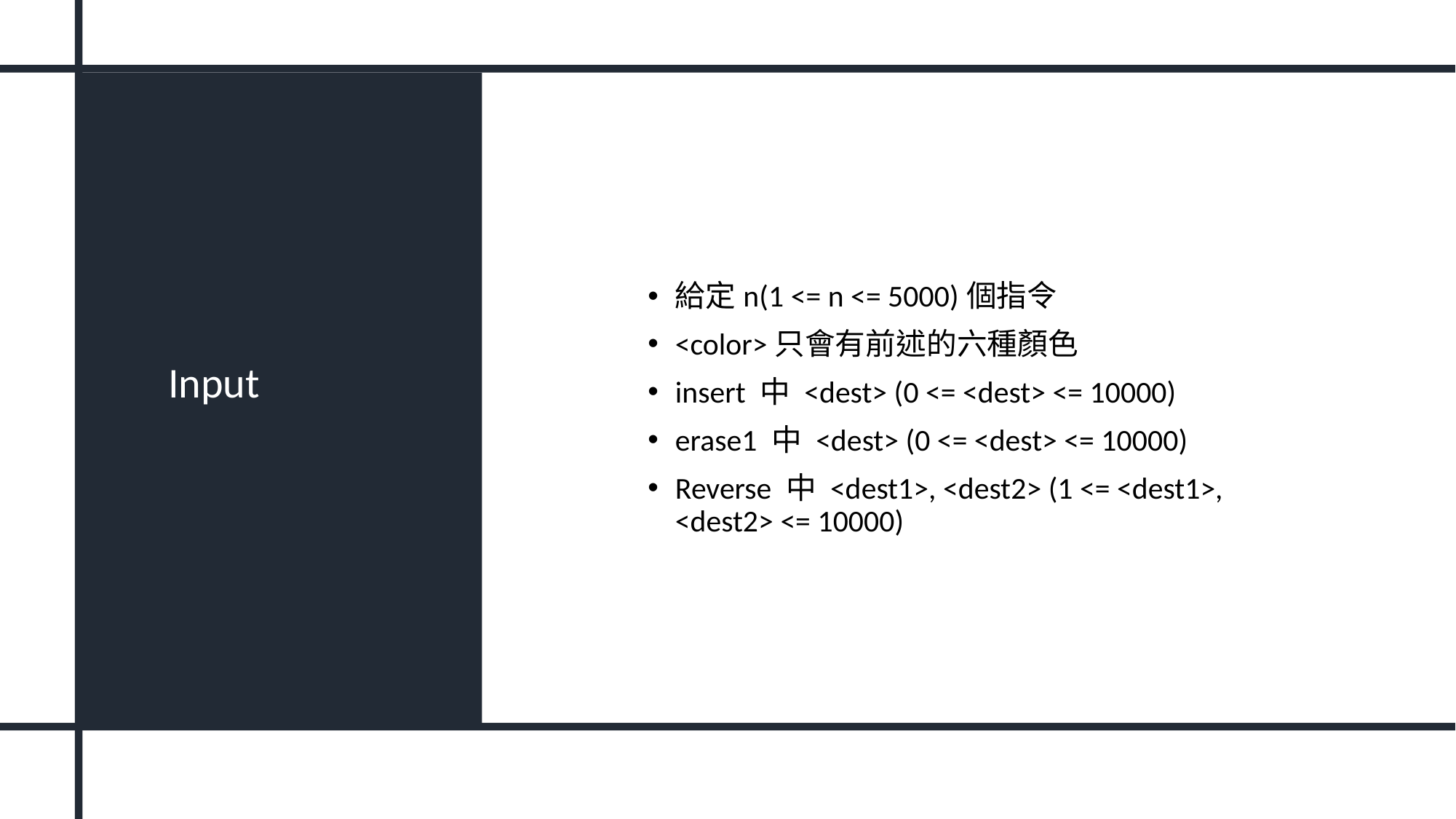

# Input
給定n(1 <= n <= 5000)個指令
<color>只會有前述的六種顏色
insert 中 <dest> (0 <= <dest> <= 10000)
erase1 中 <dest> (0 <= <dest> <= 10000)
Reverse 中 <dest1>, <dest2> (1 <= <dest1>, <dest2> <= 10000)